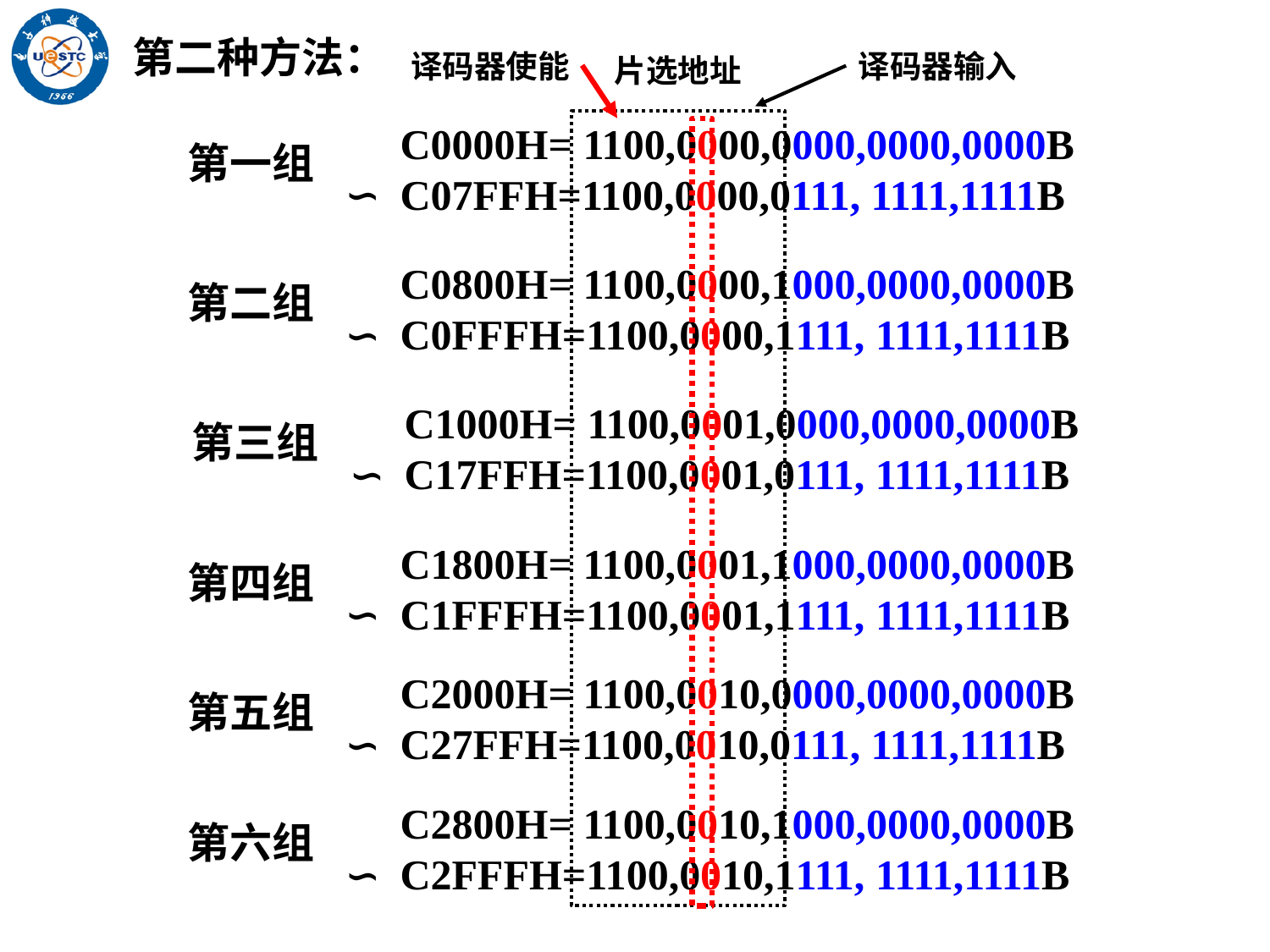

第二种方法：
译码器使能
译码器输入
片选地址

C0000H= 1100,0000,0000,0000,0000B
C07FFH=1100,0000,0111, 1111,1111B
第一组
∽
C0800H= 1100,0000,1000,0000,0000B
C0FFFH=1100,0000,1111, 1111,1111B
第二组
∽
C1000H= 1100,0001,0000,0000,0000B
C17FFH=1100,0001,0111, 1111,1111B
第三组
∽
C1800H= 1100,0001,1000,0000,0000B
C1FFFH=1100,0001,1111, 1111,1111B
第四组
∽
C2000H= 1100,0010,0000,0000,0000B
C27FFH=1100,0010,0111, 1111,1111B
第五组
∽
C2800H= 1100,0010,1000,0000,0000B
C2FFFH=1100,0010,1111, 1111,1111B
第六组
∽